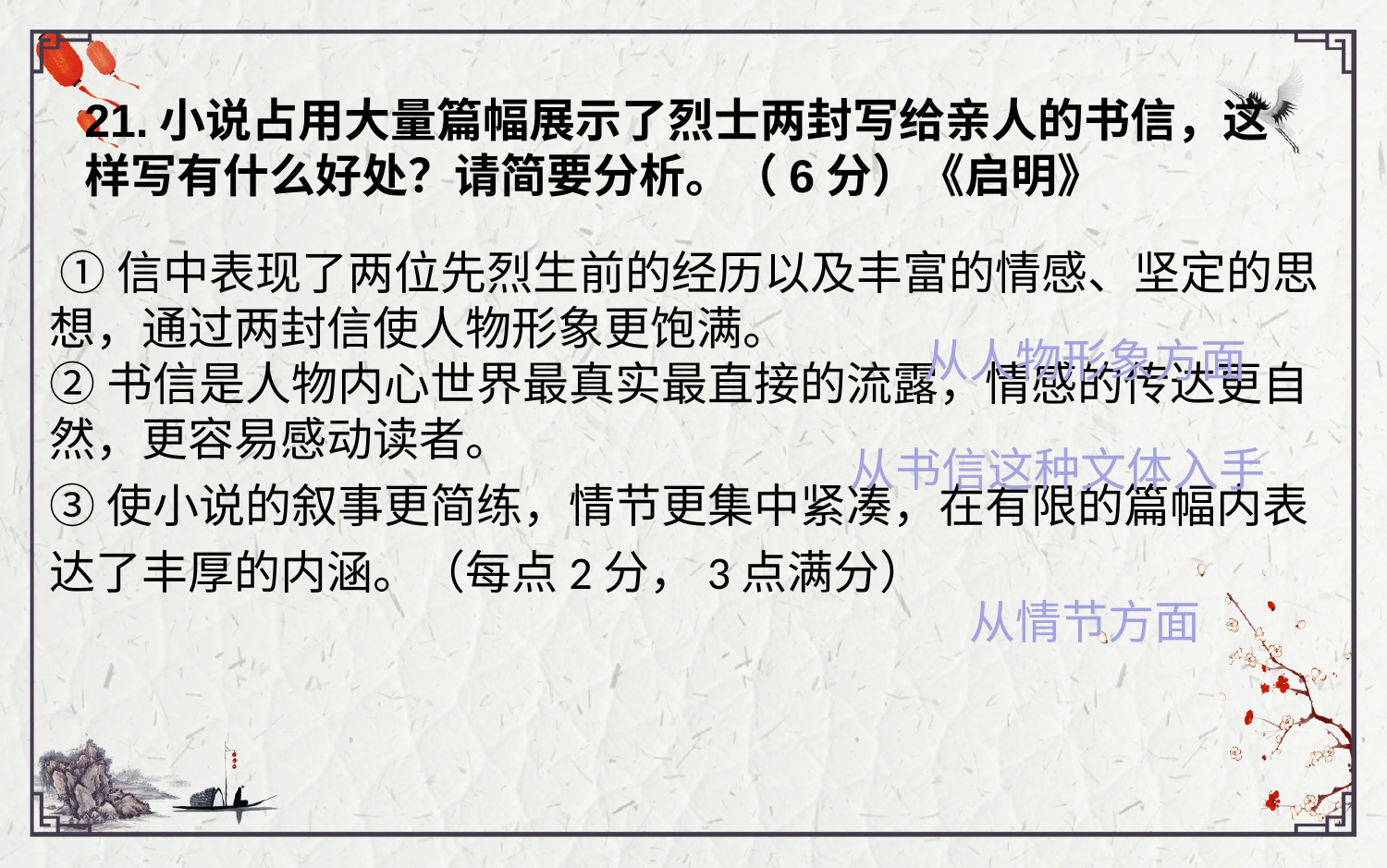

21.小说占用大量篇幅展示了烈士两封写给亲人的书信，这样写有什么好处？请简要分析。（6分）《启明》
 ①信中表现了两位先烈生前的经历以及丰富的情感、坚定的思想，通过两封信使人物形象更饱满。②书信是人物内心世界最真实最直接的流露，情感的传达更自然，更容易感动读者。③使小说的叙事更简练，情节更集中紧凑，在有限的篇幅内表达了丰厚的内涵。（每点2分，3点满分）

从人物形象方面
从书信这种文体入手
从情节方面